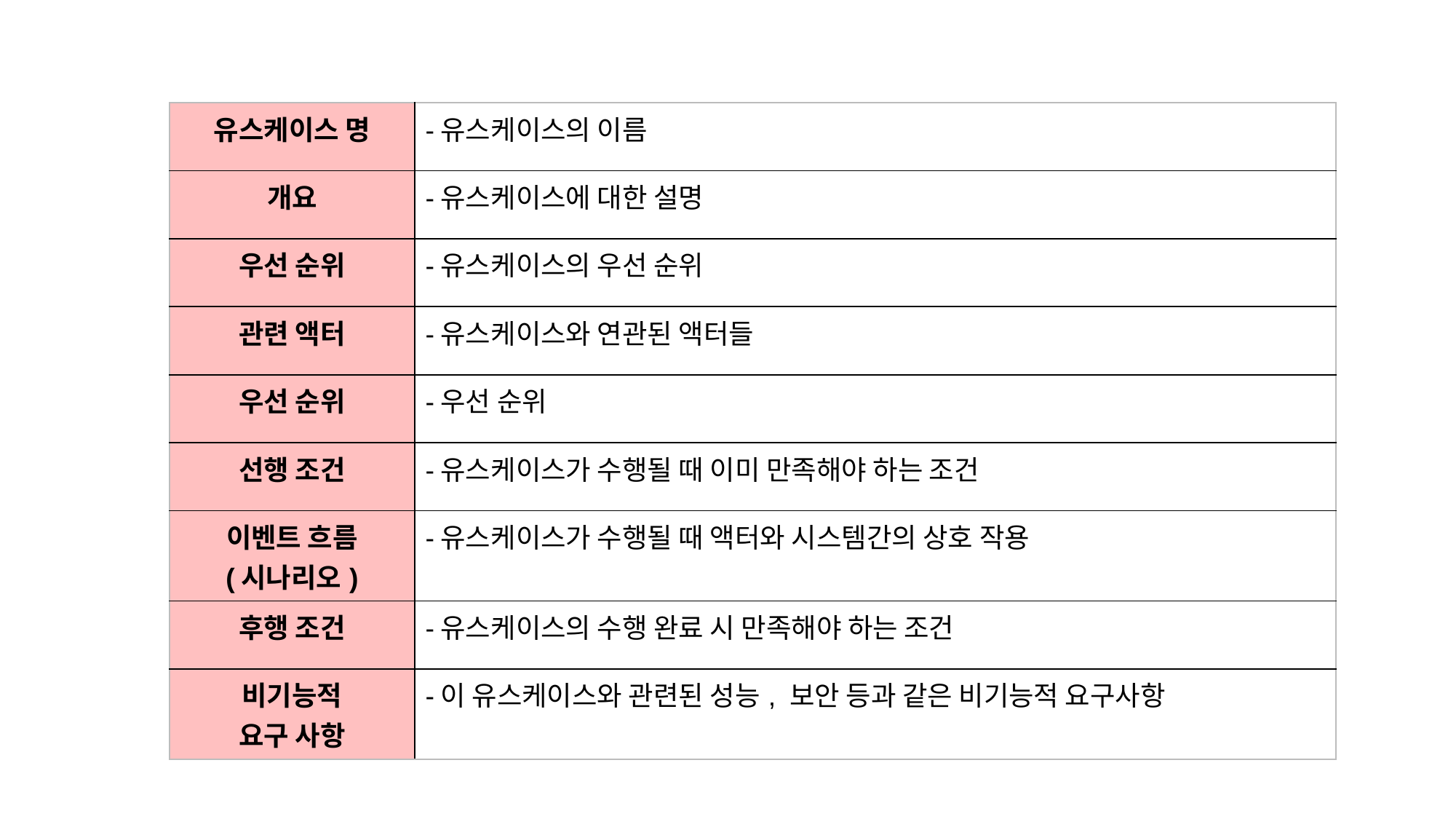

| 유스케이스 명 | -유스케이스의 이름 |
| --- | --- |
| 개요 | -유스케이스에 대한 설명 |
| 우선 순위 | -유스케이스의 우선 순위 |
| 관련 액터 | -유스케이스와 연관된 액터들 |
| 우선 순위 | -우선 순위 |
| 선행 조건 | -유스케이스가 수행될 때 이미 만족해야 하는 조건 |
| 이벤트 흐름 (시나리오) | -유스케이스가 수행될 때 액터와 시스템간의 상호 작용 |
| 후행 조건 | -유스케이스의 수행 완료 시 만족해야 하는 조건 |
| 비기능적 요구 사항 | -이 유스케이스와 관련된 성능, 보안 등과 같은 비기능적 요구사항 |